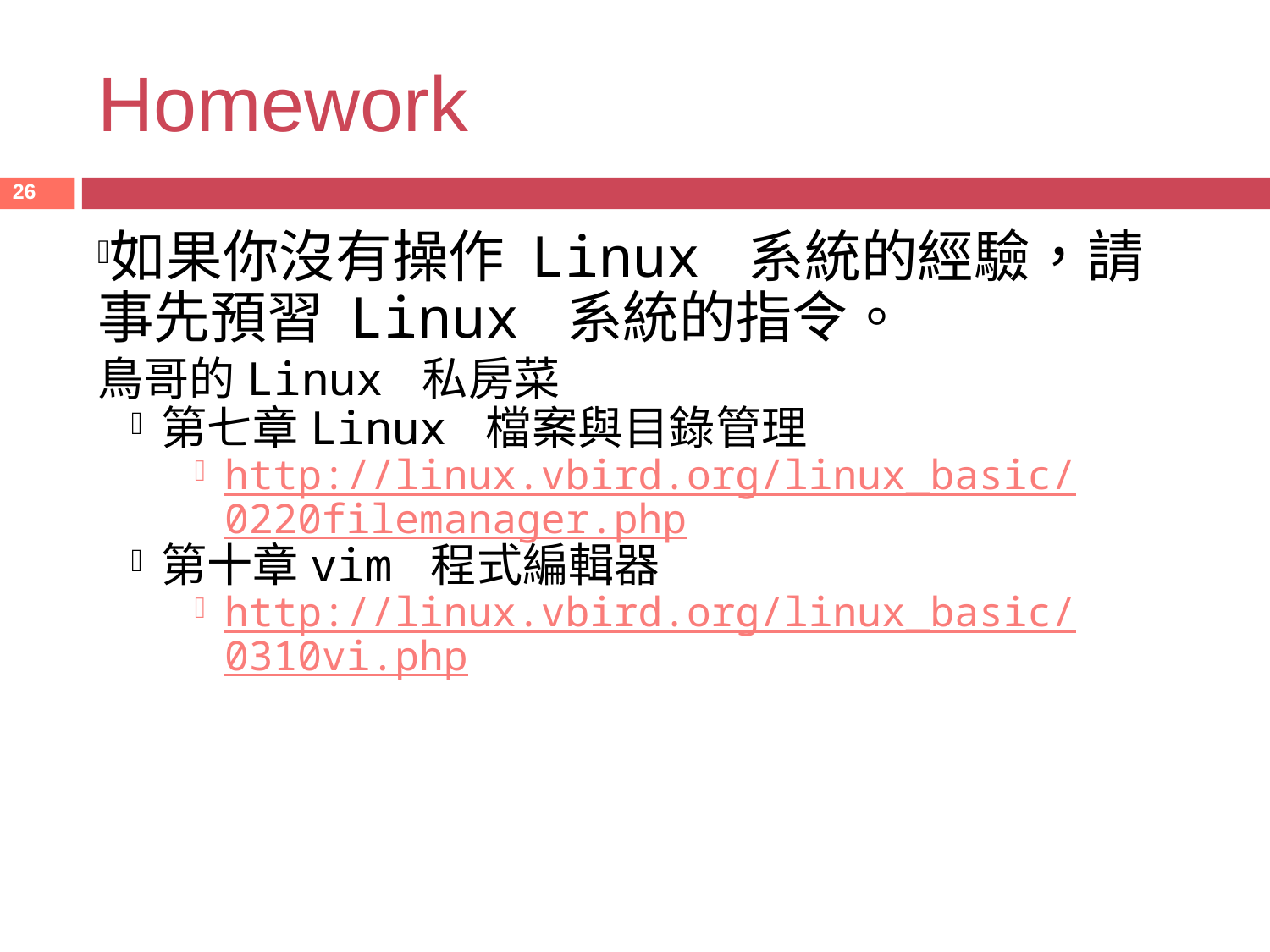

Homework
26
如果你沒有操作 Linux 系統的經驗，請事先預習 Linux 系統的指令。
鳥哥的Linux 私房菜
第七章Linux 檔案與目錄管理
http://linux.vbird.org/linux_basic/0220filemanager.php
第十章vim 程式編輯器
http://linux.vbird.org/linux_basic/0310vi.php